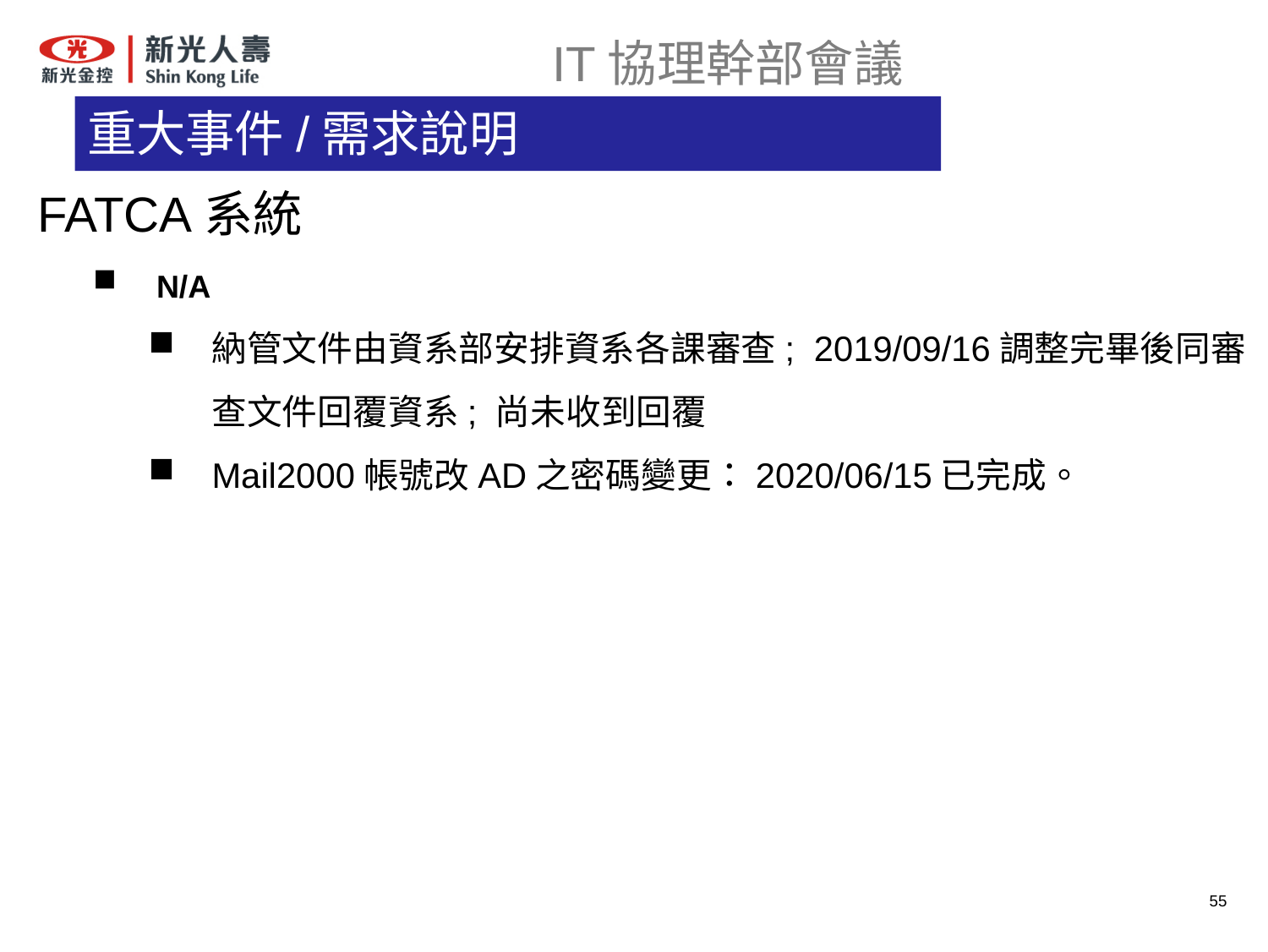

# 重大事件/需求說明
FATCA系統
N/A
納管文件由資系部安排資系各課審查;  2019/09/16調整完畢後同審查文件回覆資系; 尚未收到回覆
Mail2000帳號改AD之密碼變更：2020/06/15已完成。